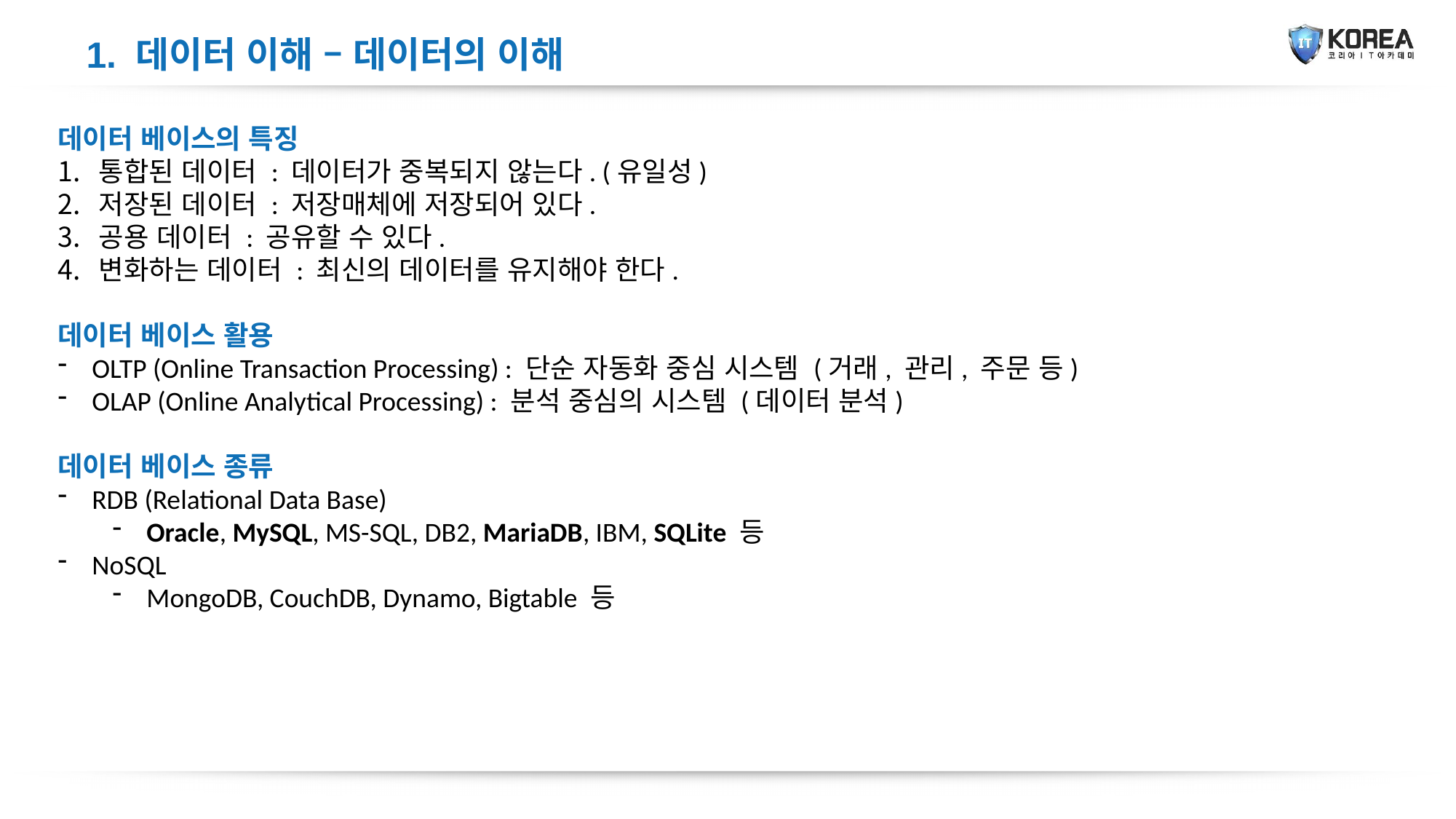

1. 데이터 이해 – 데이터의 이해
데이터 베이스의 특징
통합된 데이터 : 데이터가 중복되지 않는다. (유일성)
저장된 데이터 : 저장매체에 저장되어 있다.
공용 데이터 : 공유할 수 있다.
변화하는 데이터 : 최신의 데이터를 유지해야 한다.

데이터 베이스 활용
OLTP (Online Transaction Processing) : 단순 자동화 중심 시스템 (거래, 관리, 주문 등)
OLAP (Online Analytical Processing) : 분석 중심의 시스템 (데이터 분석)

데이터 베이스 종류
RDB (Relational Data Base)
Oracle, MySQL, MS-SQL, DB2, MariaDB, IBM, SQLite 등
NoSQL
MongoDB, CouchDB, Dynamo, Bigtable 등